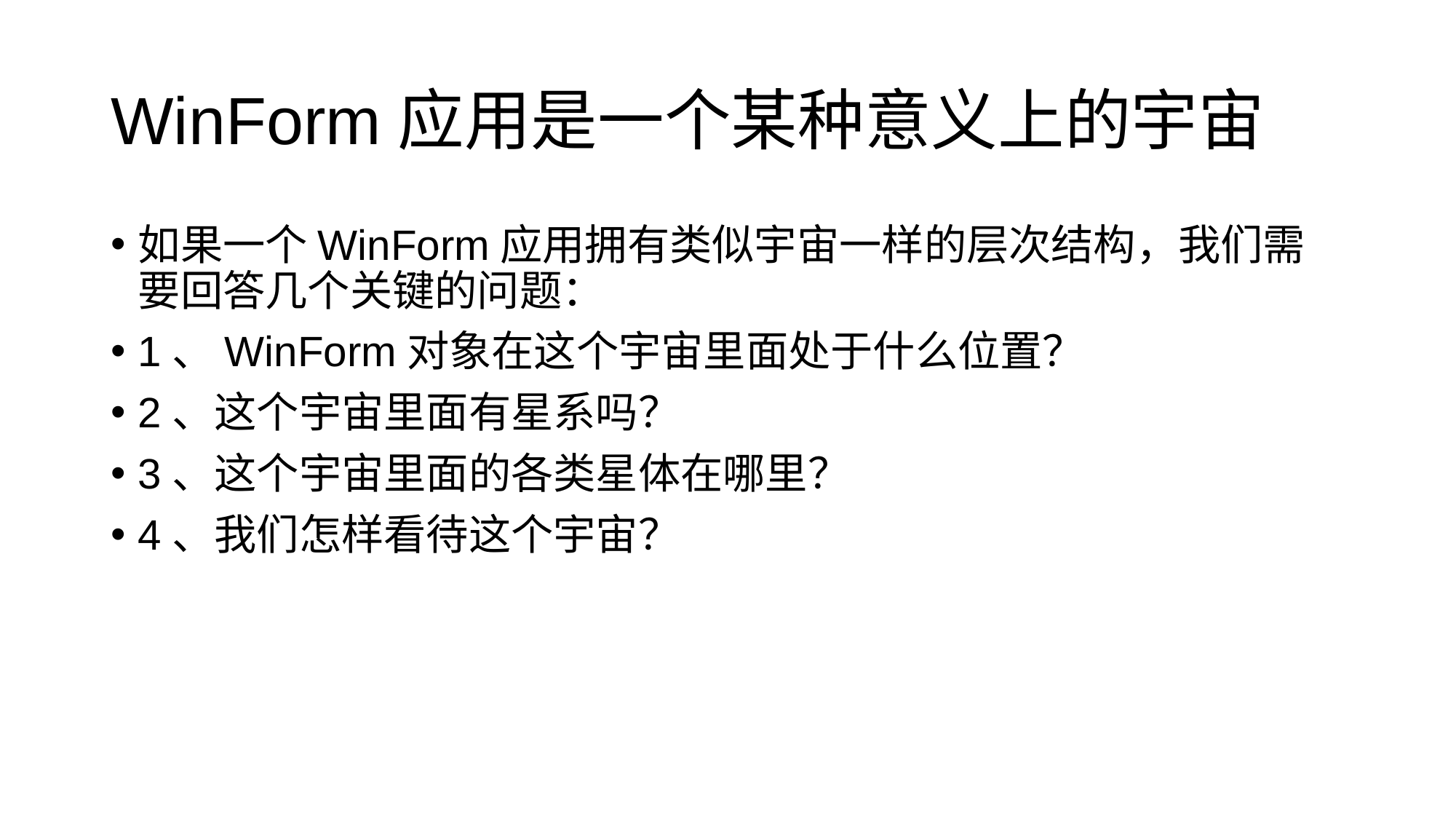

# WinForm应用是一个某种意义上的宇宙
如果一个WinForm应用拥有类似宇宙一样的层次结构，我们需要回答几个关键的问题：
1、WinForm对象在这个宇宙里面处于什么位置？
2、这个宇宙里面有星系吗？
3、这个宇宙里面的各类星体在哪里？
4、我们怎样看待这个宇宙？